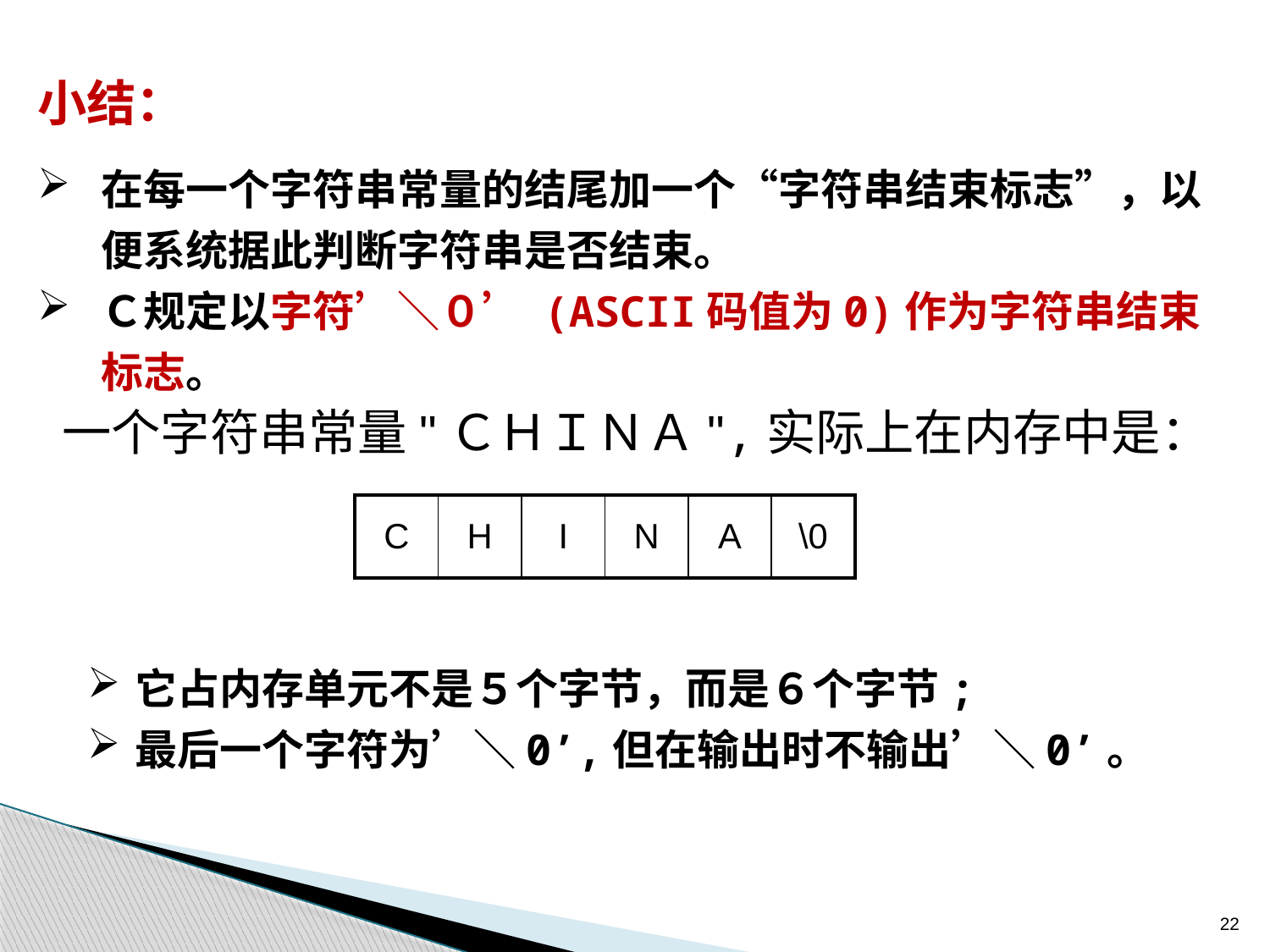

小结：
在每一个字符串常量的结尾加一个“字符串结束标志”，以便系统据此判断字符串是否结束。
Ｃ规定以字符’＼０’ (ASCII码值为0)作为字符串结束标志。

一个字符串常量"ＣＨＩＮＡ",实际上在内存中是：
| C | H | I | N | A | \0 |
| --- | --- | --- | --- | --- | --- |
它占内存单元不是５个字节，而是６个字节;
最后一个字符为’＼0’,但在输出时不输出’＼0’。
22